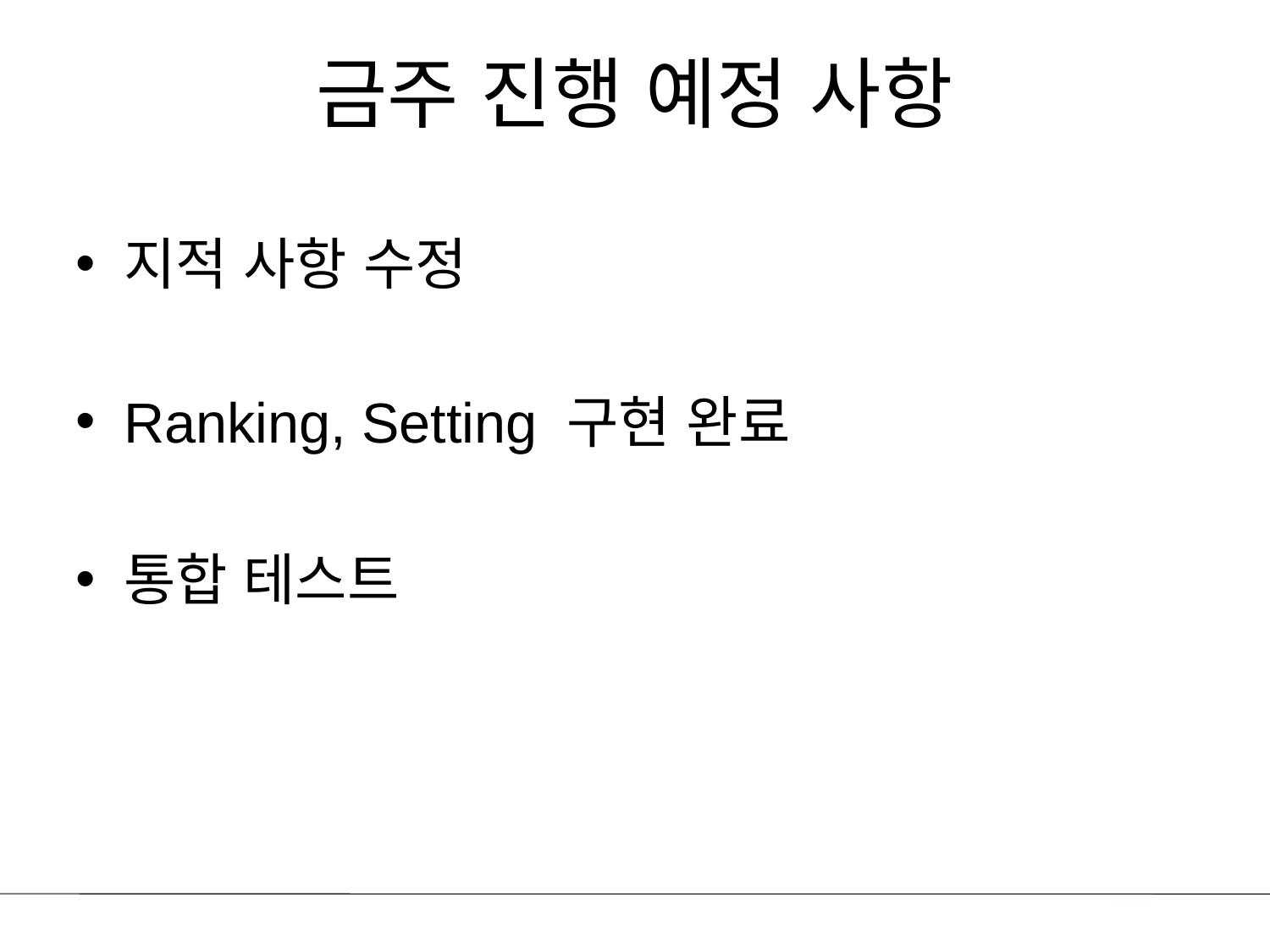

# 금주 진행 예정 사항
지적 사항 수정

Ranking, Setting 구현 완료

통합 테스트